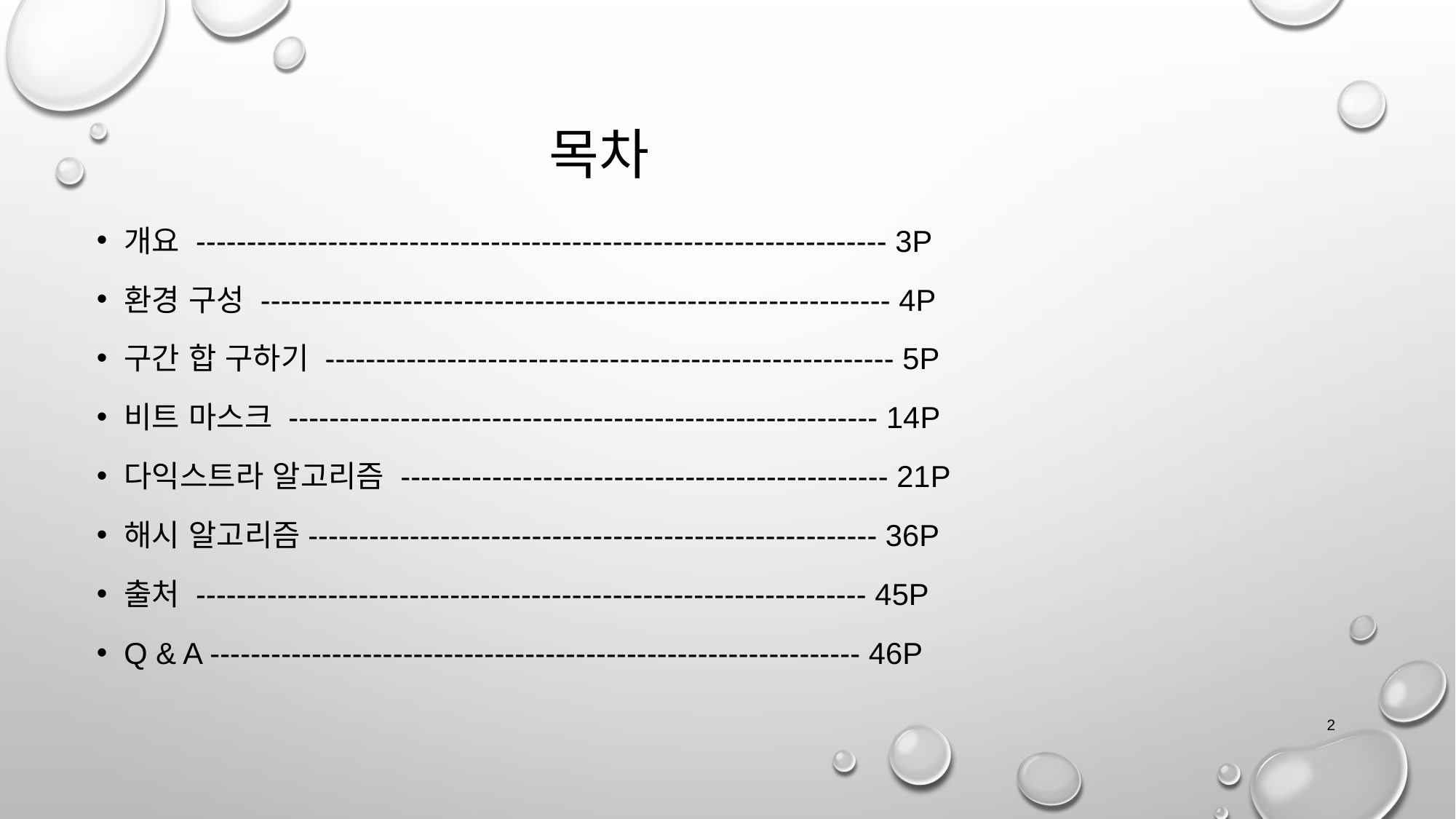

목차
개요 -------------------------------------------------------------------- 3p
환경 구성 -------------------------------------------------------------- 4p
구간 합 구하기 -------------------------------------------------------- 5P
비트 마스크 ---------------------------------------------------------- 14P
다익스트라 알고리즘 ------------------------------------------------ 21P
해시 알고리즘-------------------------------------------------------- 36P
출처 ------------------------------------------------------------------ 45p
Q & A ---------------------------------------------------------------- 46P
2